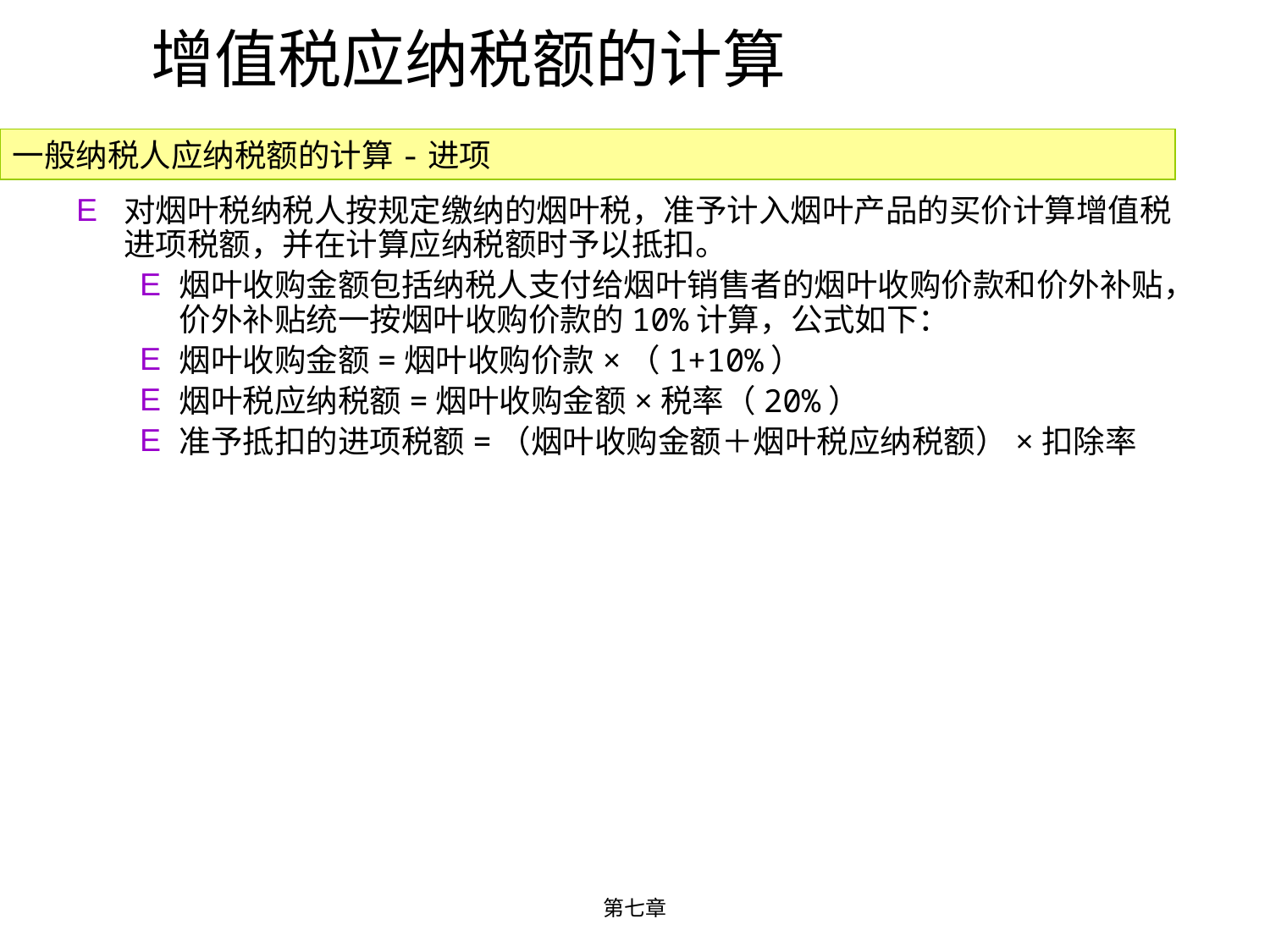

增值税应纳税额的计算
一般纳税人应纳税额的计算-进项
对烟叶税纳税人按规定缴纳的烟叶税，准予计入烟叶产品的买价计算增值税进项税额，并在计算应纳税额时予以抵扣。
烟叶收购金额包括纳税人支付给烟叶销售者的烟叶收购价款和价外补贴，价外补贴统一按烟叶收购价款的10%计算，公式如下：
烟叶收购金额=烟叶收购价款×（1+10%）
烟叶税应纳税额=烟叶收购金额×税率（20%）
准予抵扣的进项税额=（烟叶收购金额＋烟叶税应纳税额）×扣除率

第七章
66